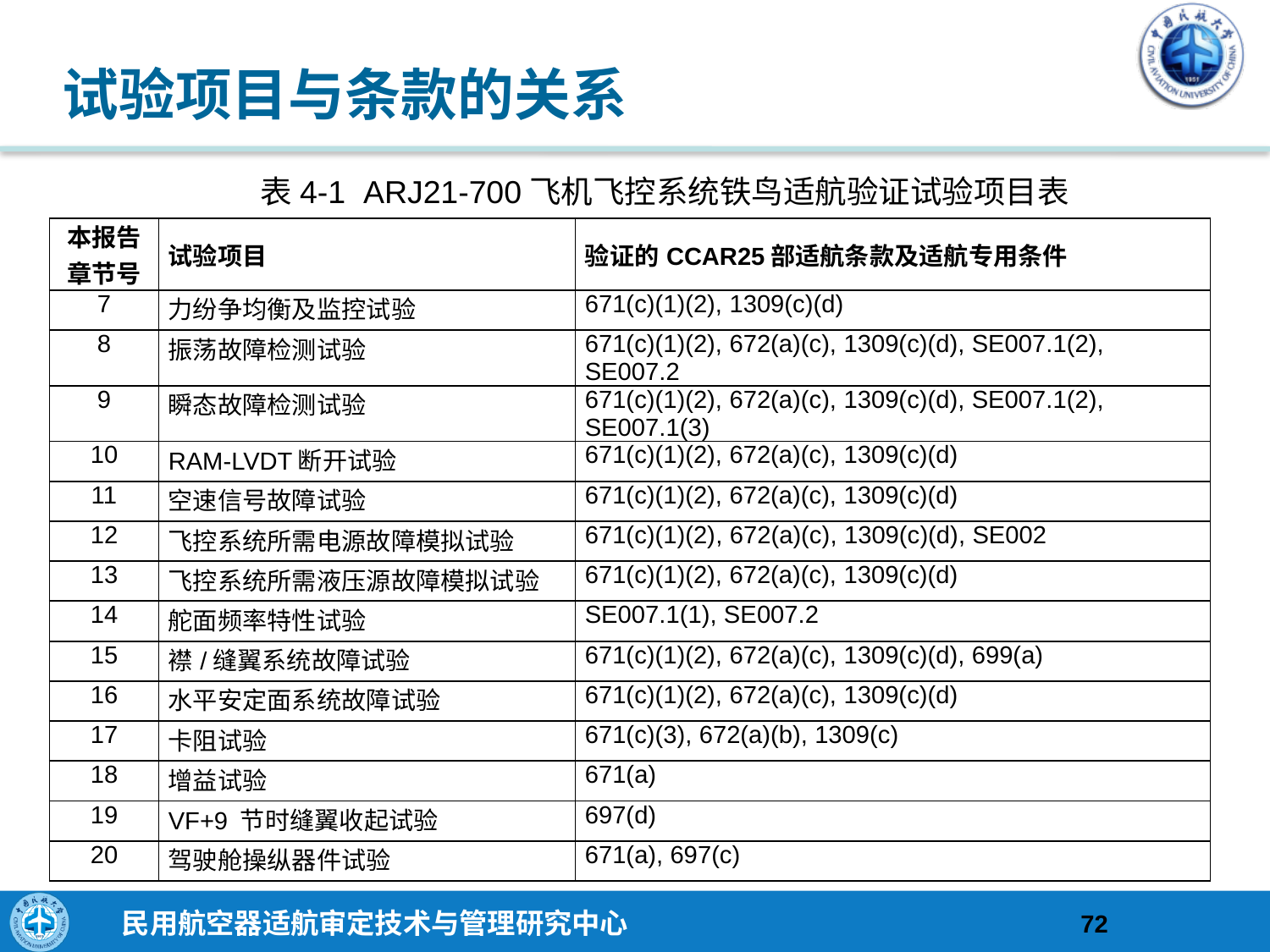

# 试验项目与条款的关系
表4-1  ARJ21-700飞机飞控系统铁鸟适航验证试验项目表
| 本报告章节号 | 试验项目 | 验证的CCAR25部适航条款及适航专用条件 |
| --- | --- | --- |
| 7 | 力纷争均衡及监控试验 | 671(c)(1)(2), 1309(c)(d) |
| 8 | 振荡故障检测试验 | 671(c)(1)(2), 672(a)(c), 1309(c)(d), SE007.1(2), SE007.2 |
| 9 | 瞬态故障检测试验 | 671(c)(1)(2), 672(a)(c), 1309(c)(d), SE007.1(2), SE007.1(3) |
| 10 | RAM-LVDT断开试验 | 671(c)(1)(2), 672(a)(c), 1309(c)(d) |
| 11 | 空速信号故障试验 | 671(c)(1)(2), 672(a)(c), 1309(c)(d) |
| 12 | 飞控系统所需电源故障模拟试验 | 671(c)(1)(2), 672(a)(c), 1309(c)(d), SE002 |
| 13 | 飞控系统所需液压源故障模拟试验 | 671(c)(1)(2), 672(a)(c), 1309(c)(d) |
| 14 | 舵面频率特性试验 | SE007.1(1), SE007.2 |
| 15 | 襟/缝翼系统故障试验 | 671(c)(1)(2), 672(a)(c), 1309(c)(d), 699(a) |
| 16 | 水平安定面系统故障试验 | 671(c)(1)(2), 672(a)(c), 1309(c)(d) |
| 17 | 卡阻试验 | 671(c)(3), 672(a)(b), 1309(c) |
| 18 | 增益试验 | 671(a) |
| 19 | VF+9 节时缝翼收起试验 | 697(d) |
| 20 | 驾驶舱操纵器件试验 | 671(a), 697(c) |